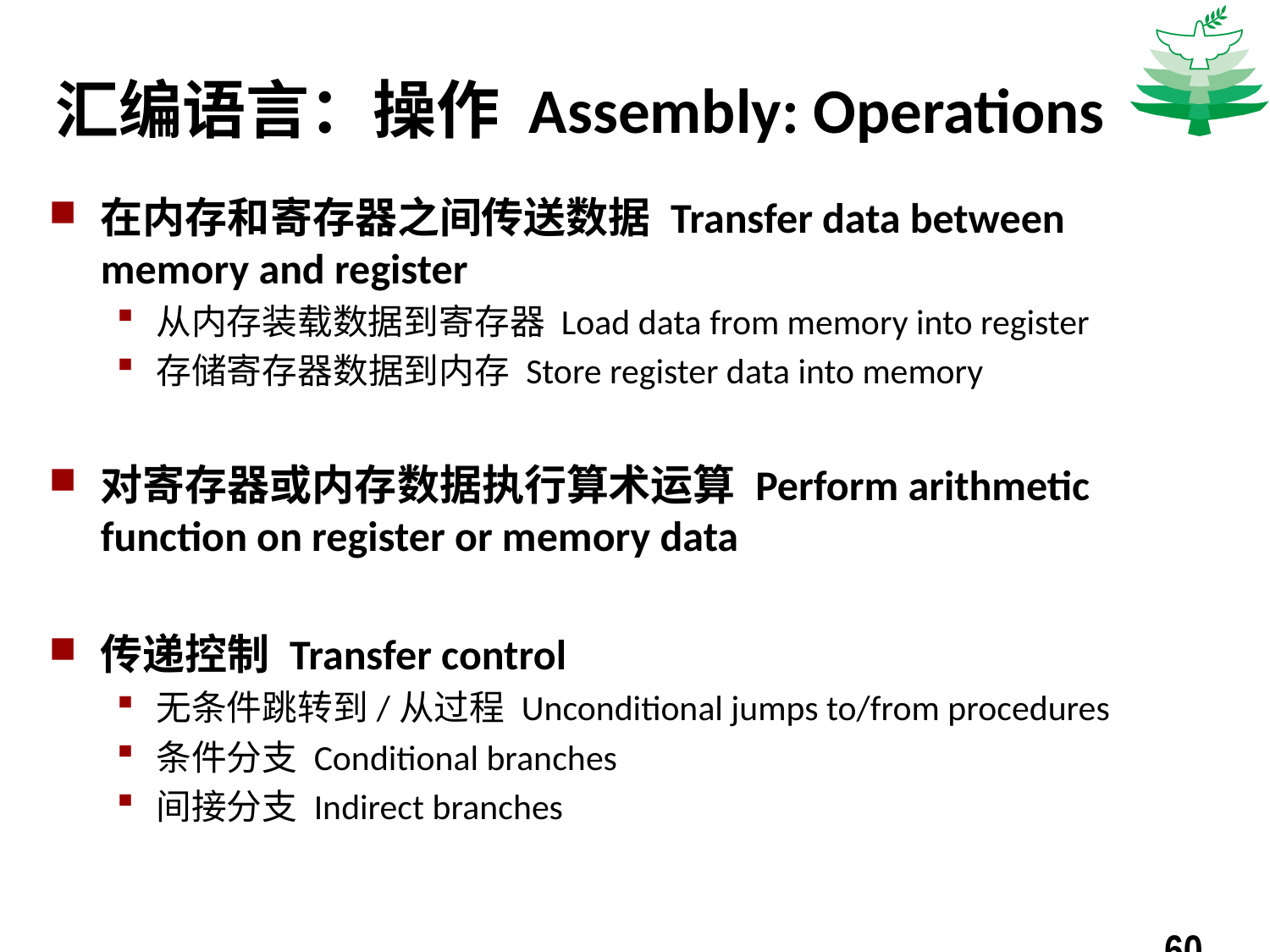

# 汇编语言：操作 Assembly: Operations
在内存和寄存器之间传送数据 Transfer data between memory and register
从内存装载数据到寄存器 Load data from memory into register
存储寄存器数据到内存 Store register data into memory

对寄存器或内存数据执行算术运算 Perform arithmetic function on register or memory data

传递控制 Transfer control
无条件跳转到/从过程 Unconditional jumps to/from procedures
条件分支 Conditional branches
间接分支 Indirect branches